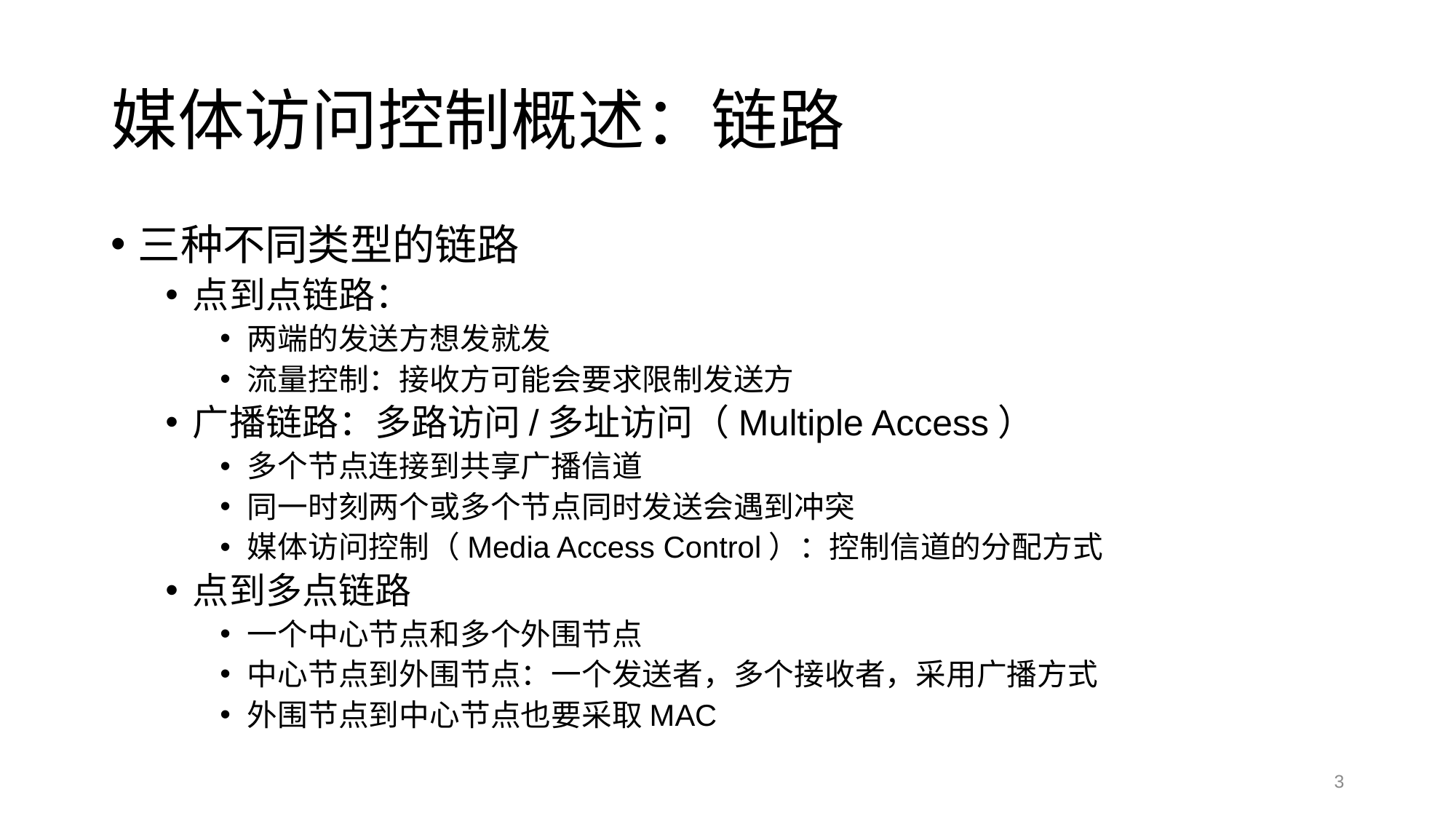

# 媒体访问控制概述：链路
三种不同类型的链路
点到点链路：
两端的发送方想发就发
流量控制：接收方可能会要求限制发送方
广播链路：多路访问/多址访问（Multiple Access）
多个节点连接到共享广播信道
同一时刻两个或多个节点同时发送会遇到冲突
媒体访问控制（Media Access Control）：控制信道的分配方式
点到多点链路
一个中心节点和多个外围节点
中心节点到外围节点：一个发送者，多个接收者，采用广播方式
外围节点到中心节点也要采取MAC
3